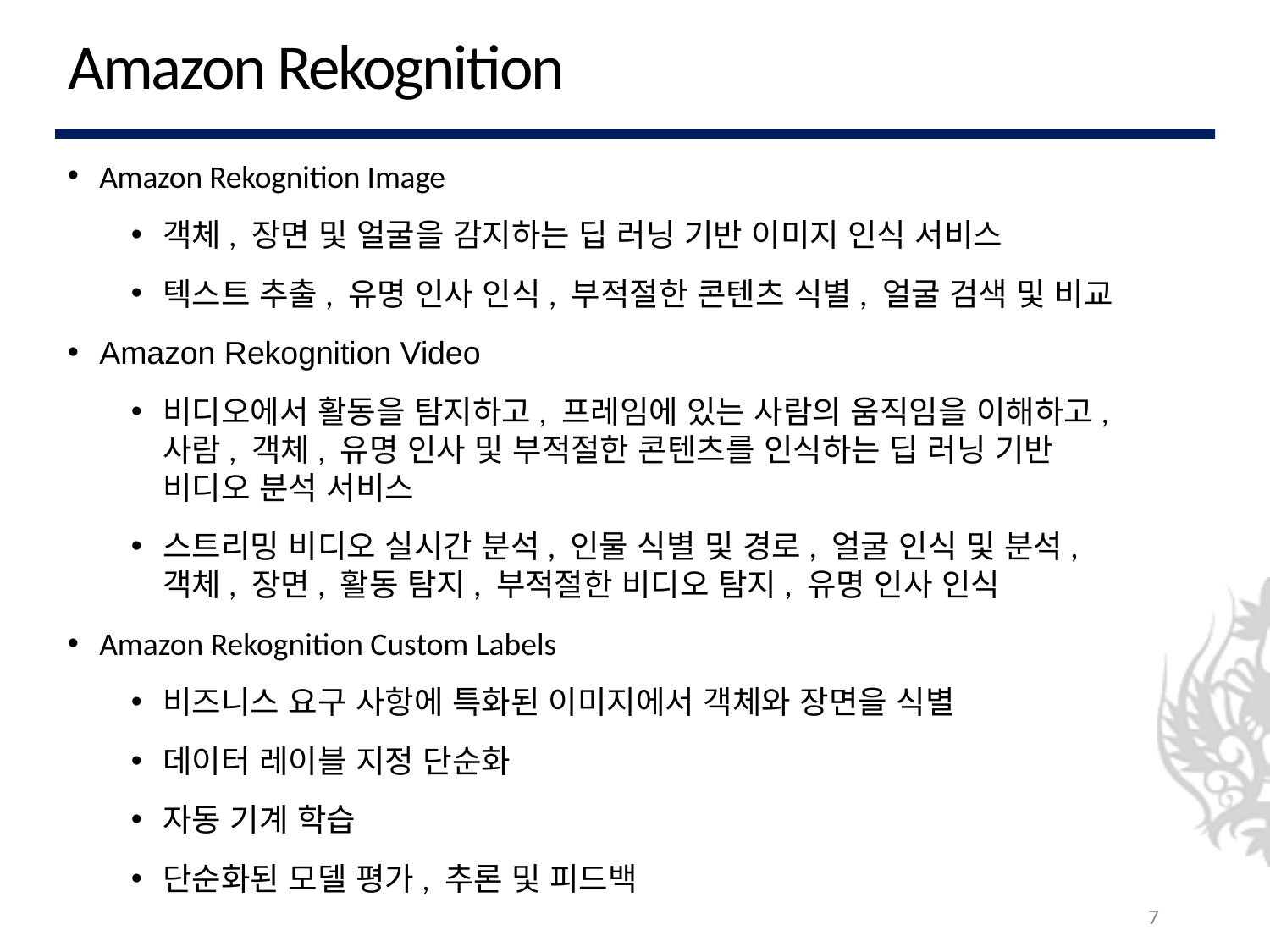

Amazon Rekognition
Amazon Rekognition Image
객체, 장면 및 얼굴을 감지하는 딥 러닝 기반 이미지 인식 서비스
텍스트 추출, 유명 인사 인식, 부적절한 콘텐츠 식별, 얼굴 검색 및 비교
Amazon Rekognition Video
비디오에서 활동을 탐지하고, 프레임에 있는 사람의 움직임을 이해하고, 사람, 객체, 유명 인사 및 부적절한 콘텐츠를 인식하는 딥 러닝 기반 비디오 분석 서비스
스트리밍 비디오 실시간 분석, 인물 식별 및 경로, 얼굴 인식 및 분석, 객체, 장면, 활동 탐지, 부적절한 비디오 탐지, 유명 인사 인식
Amazon Rekognition Custom Labels
비즈니스 요구 사항에 특화된 이미지에서 객체와 장면을 식별
데이터 레이블 지정 단순화
자동 기계 학습
단순화된 모델 평가, 추론 및 피드백
7